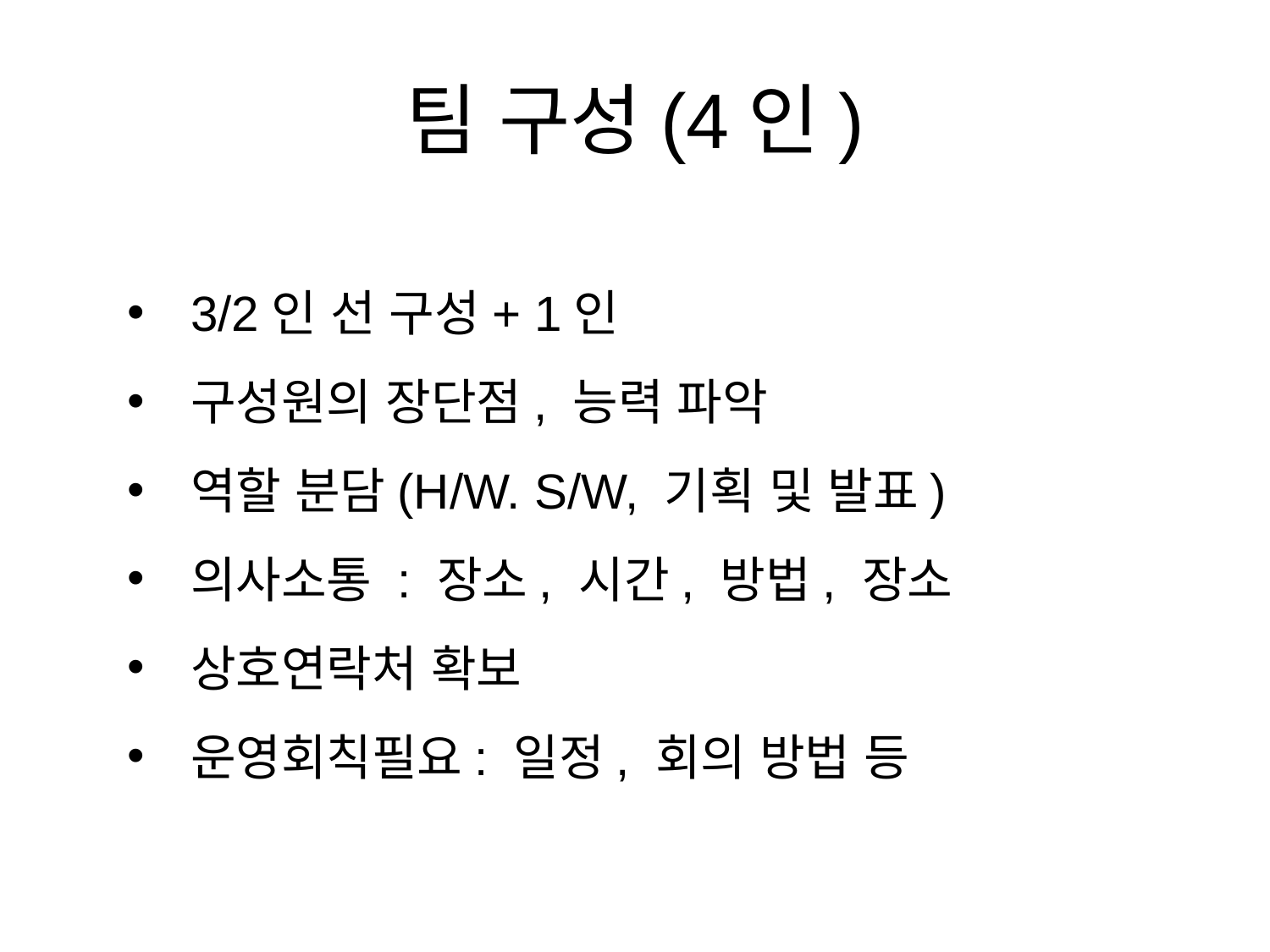

# 팀 구성(4인)
3/2인 선 구성+ 1인
구성원의 장단점, 능력 파악
역할 분담(H/W. S/W, 기획 및 발표)
의사소통 : 장소, 시간, 방법, 장소
상호연락처 확보
운영회칙필요: 일정, 회의 방법 등